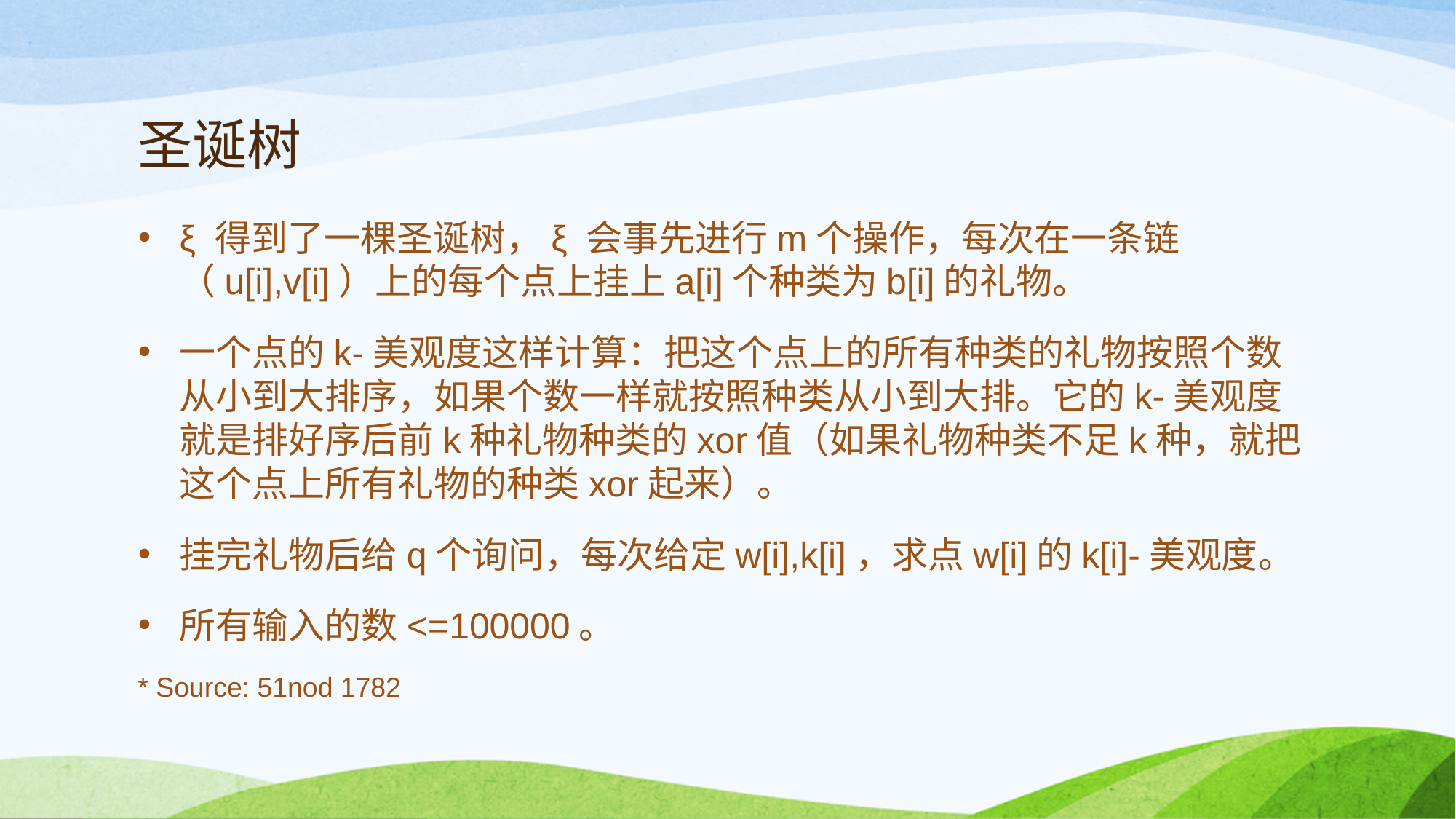

# 圣诞树
ξ 得到了一棵圣诞树，ξ 会事先进行m个操作，每次在一条链（u[i],v[i]）上的每个点上挂上a[i]个种类为b[i]的礼物。
一个点的k-美观度这样计算：把这个点上的所有种类的礼物按照个数从小到大排序，如果个数一样就按照种类从小到大排。它的k-美观度就是排好序后前k种礼物种类的xor值（如果礼物种类不足k种，就把这个点上所有礼物的种类xor起来）。
挂完礼物后给q个询问，每次给定w[i],k[i]，求点w[i]的k[i]-美观度。
所有输入的数<=100000。
* Source: 51nod 1782